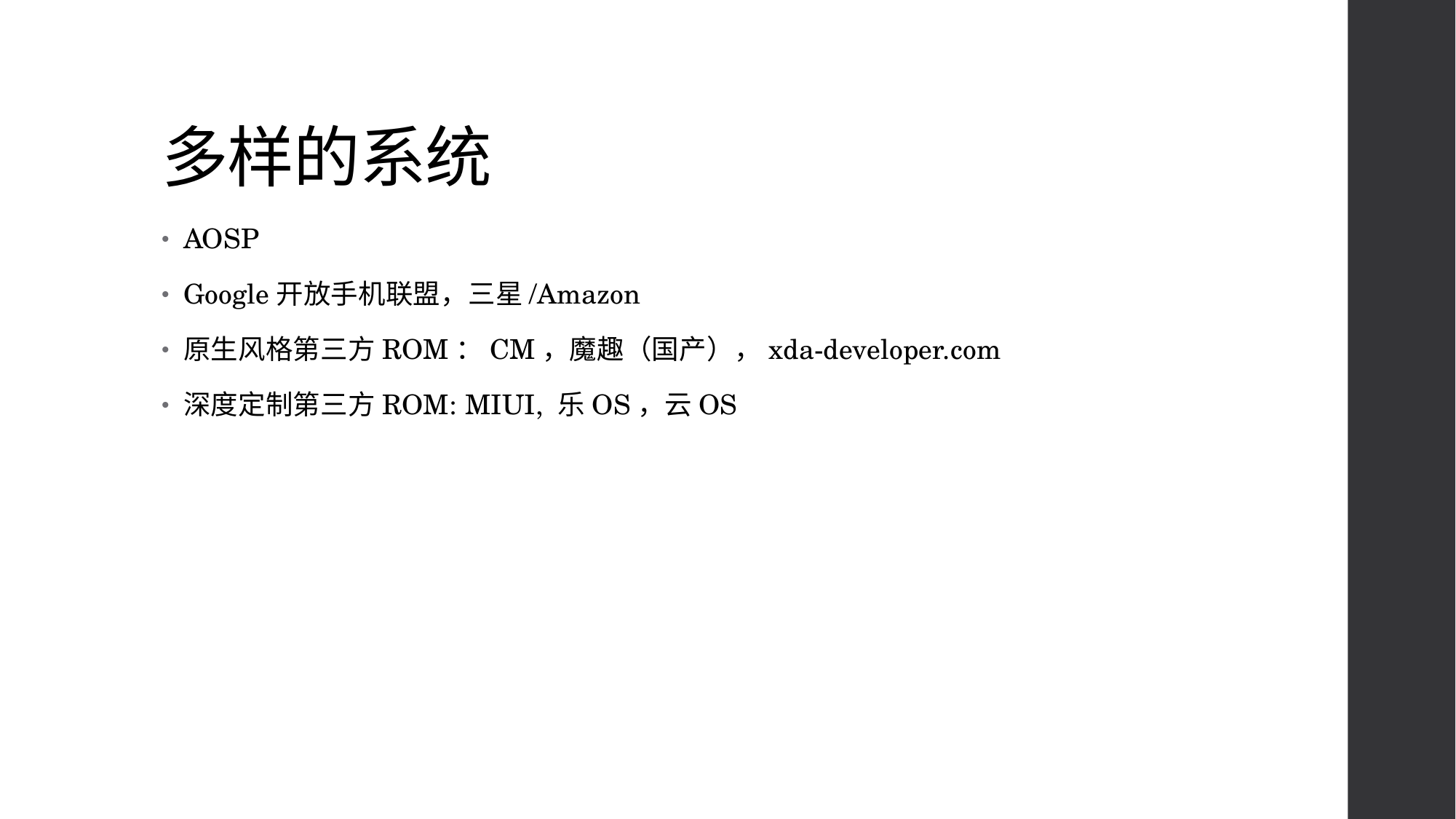

# 多样的系统
AOSP
Google开放手机联盟，三星/Amazon
原生风格第三方ROM：CM，魔趣（国产），xda-developer.com
深度定制第三方ROM: MIUI, 乐OS，云OS